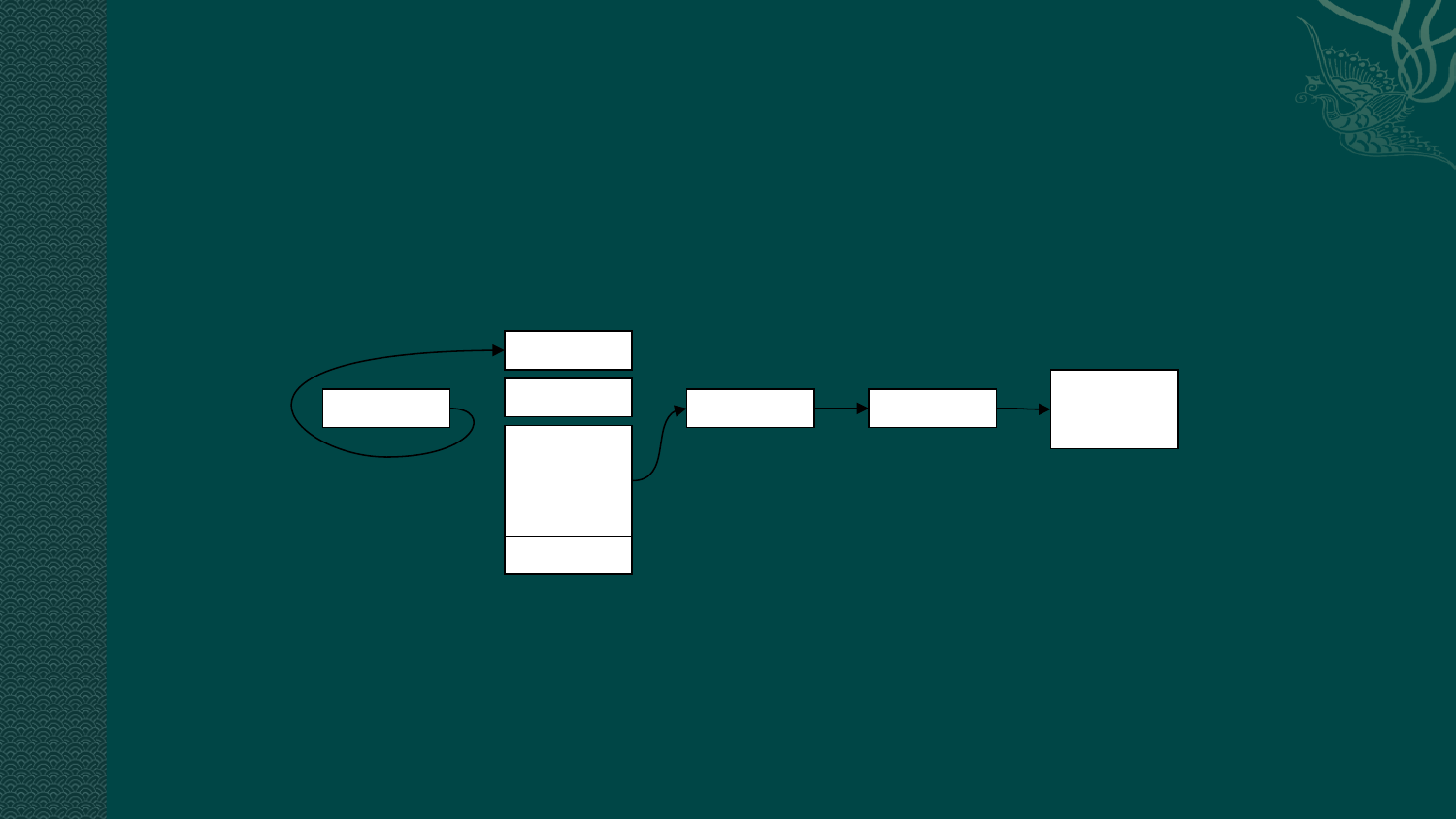

#

MoCap 1
MoCap 1
.
.
.
MoCap N
渲染皮肤网格
游戏事件
动画骨架
皮肤骨架